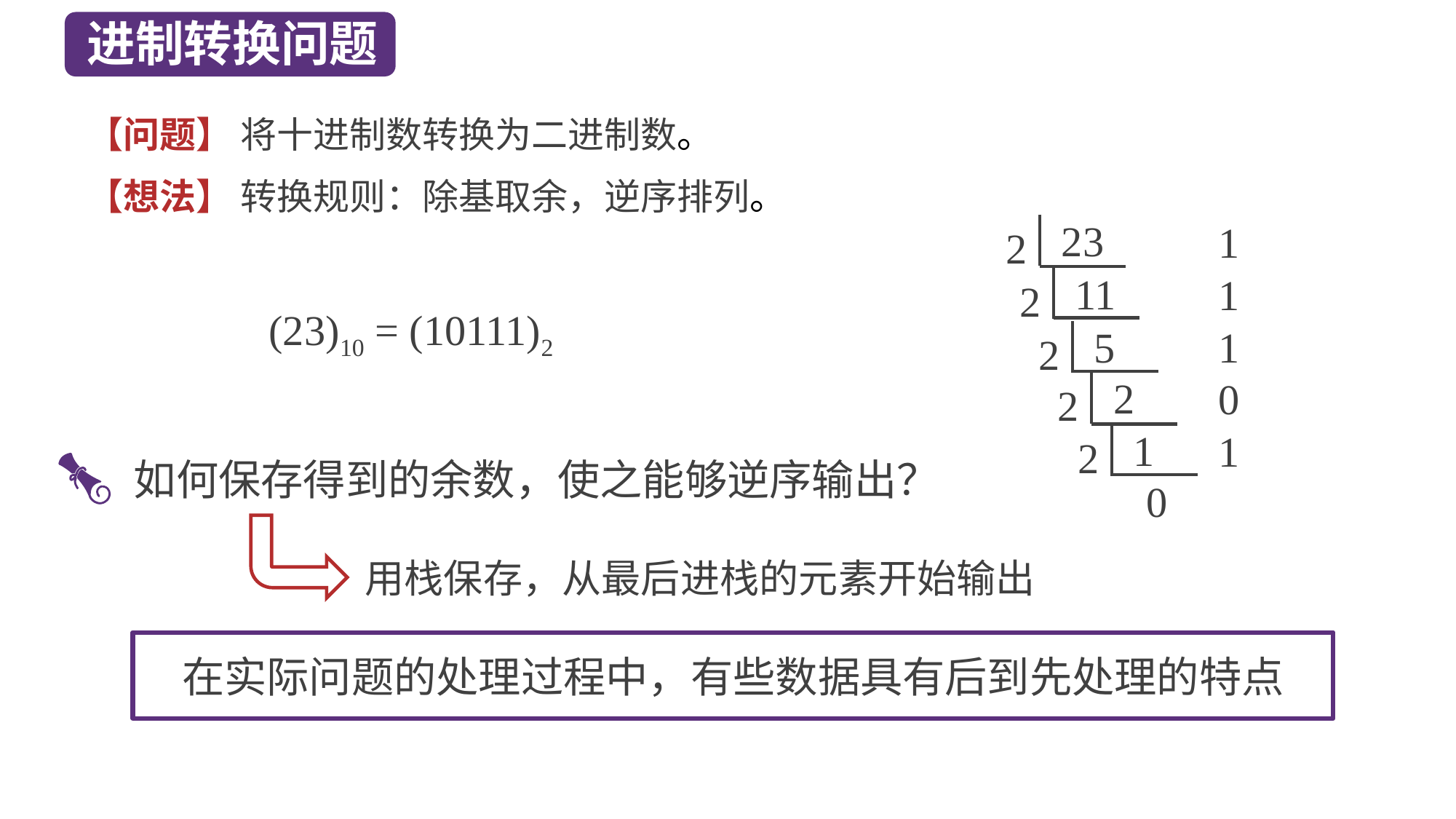

进制转换问题

【问题】 将十进制数转换为二进制数。
【想法】 转换规则：除基取余，逆序排列。
23
2
1
11
2
1
(23)10 = (10111)2
1
5
2
2
2
0
1
2
1
如何保存得到的余数，使之能够逆序输出？

0

用栈保存，从最后进栈的元素开始输出
在实际问题的处理过程中，有些数据具有后到先处理的特点